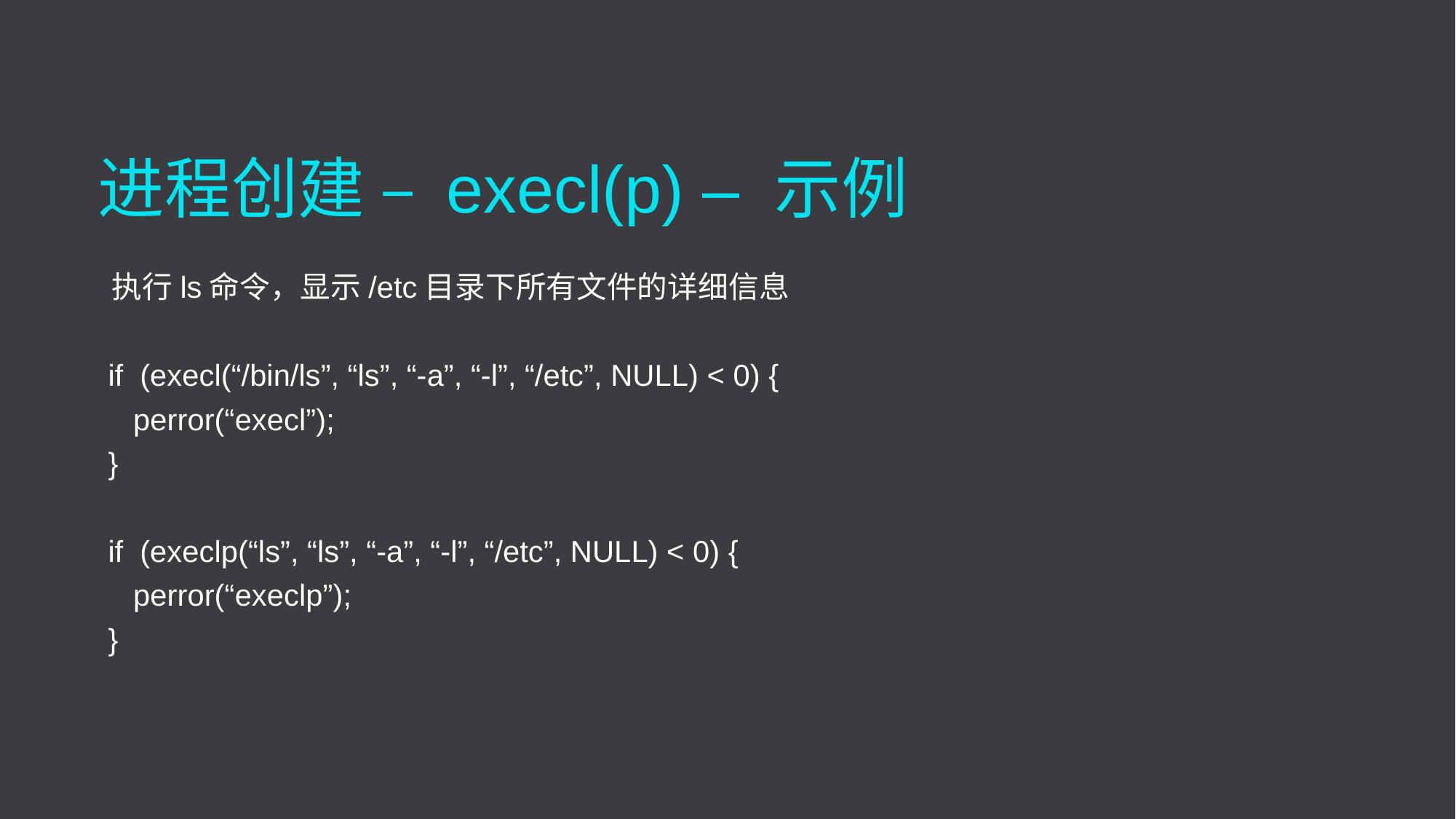

进程创建 – execl(p) – 示例

  执行ls命令，显示/etc目录下所有文件的详细信息

  if  (execl(“/bin/ls”, “ls”, “-a”, “-l”, “/etc”, NULL) < 0) {
     perror(“execl”);
  }

  if  (execlp(“ls”, “ls”, “-a”, “-l”, “/etc”, NULL) < 0) {
     perror(“execlp”);
  }